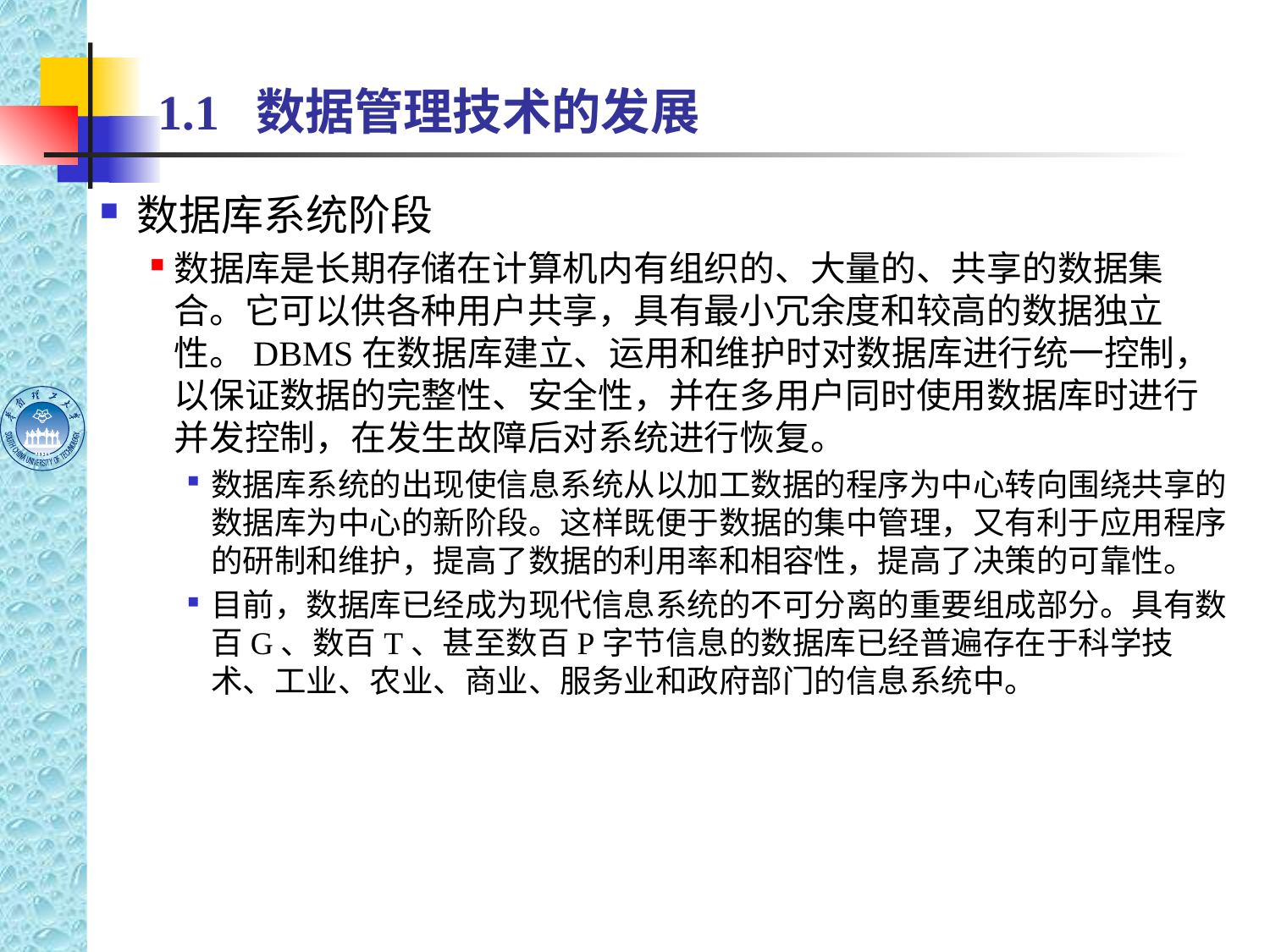

# 1.1  数据管理技术的发展
数据库系统阶段
数据库是长期存储在计算机内有组织的、大量的、共享的数据集合。它可以供各种用户共享，具有最小冗余度和较高的数据独立性。DBMS在数据库建立、运用和维护时对数据库进行统一控制，以保证数据的完整性、安全性，并在多用户同时使用数据库时进行并发控制，在发生故障后对系统进行恢复。
数据库系统的出现使信息系统从以加工数据的程序为中心转向围绕共享的数据库为中心的新阶段。这样既便于数据的集中管理，又有利于应用程序的研制和维护，提高了数据的利用率和相容性，提高了决策的可靠性。
目前，数据库已经成为现代信息系统的不可分离的重要组成部分。具有数百G、数百T、甚至数百P字节信息的数据库已经普遍存在于科学技术、工业、农业、商业、服务业和政府部门的信息系统中。